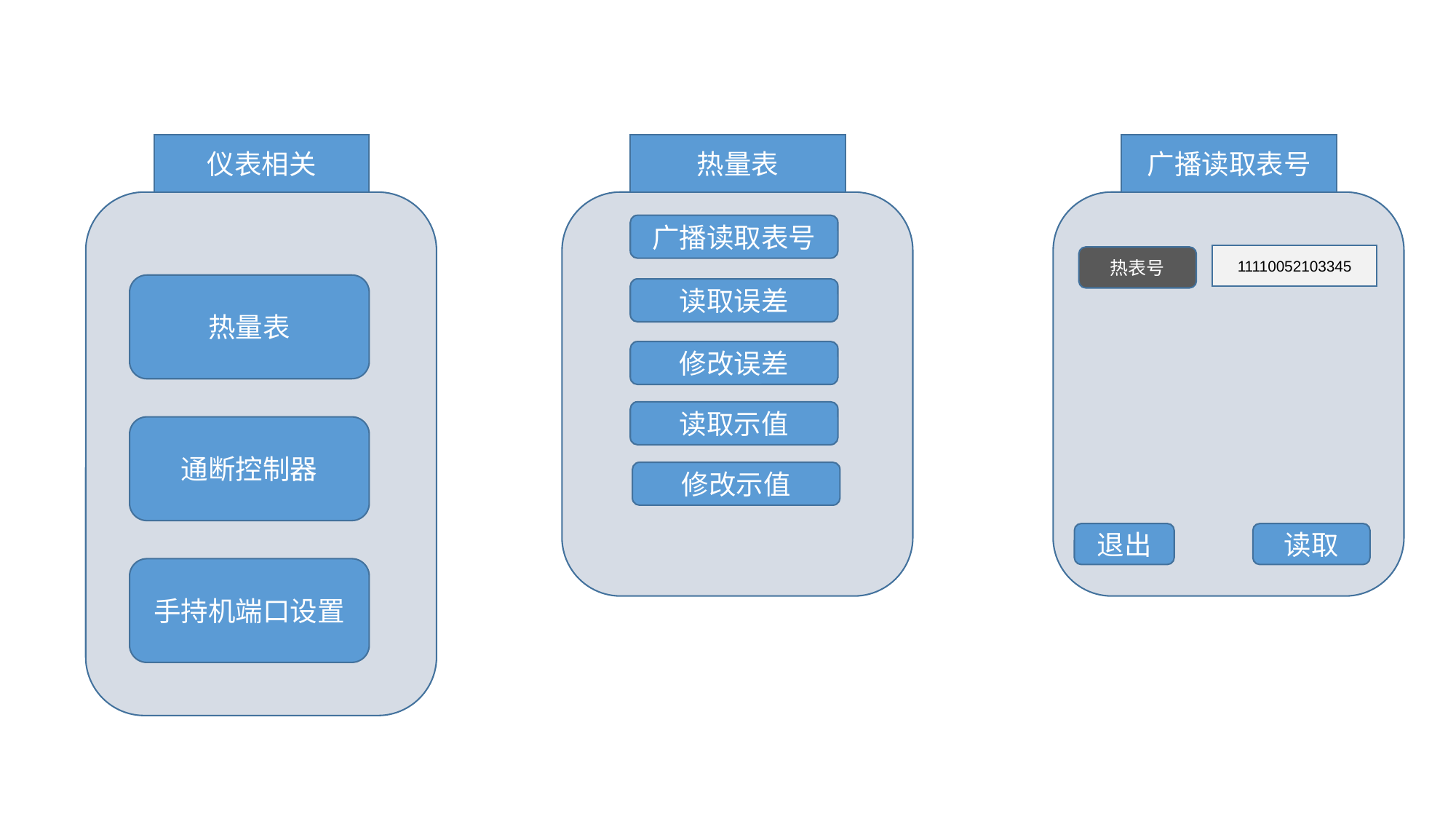

仪表相关
热量表
广播读取表号

广播读取表号
11110052103345
热表号
热量表
读取误差
修改误差
读取示值
通断控制器
修改示值
退出
读取
手持机端口设置